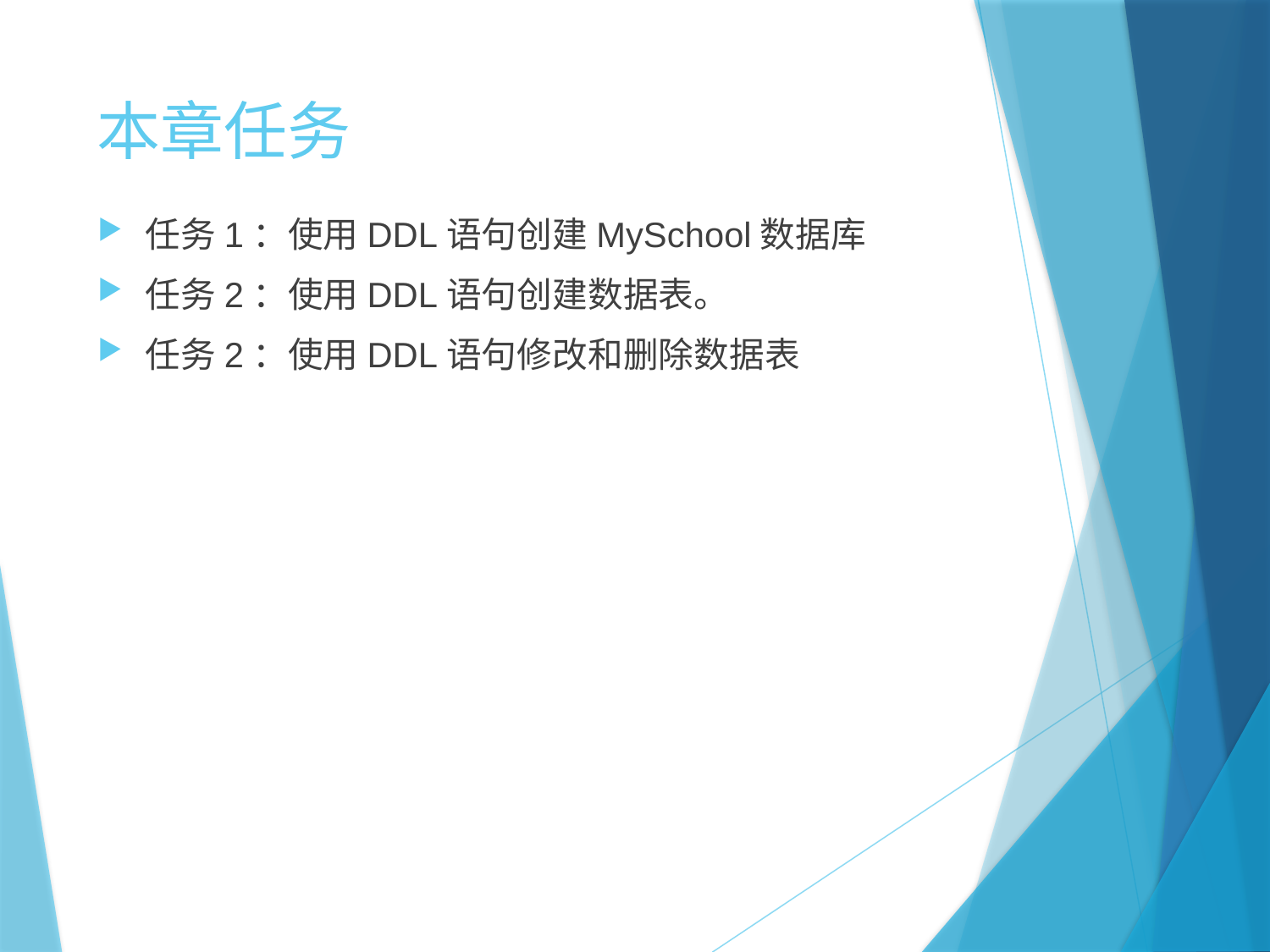

# 本章任务
任务1：使用DDL语句创建MySchool数据库
任务2：使用DDL语句创建数据表。
任务2：使用DDL语句修改和删除数据表